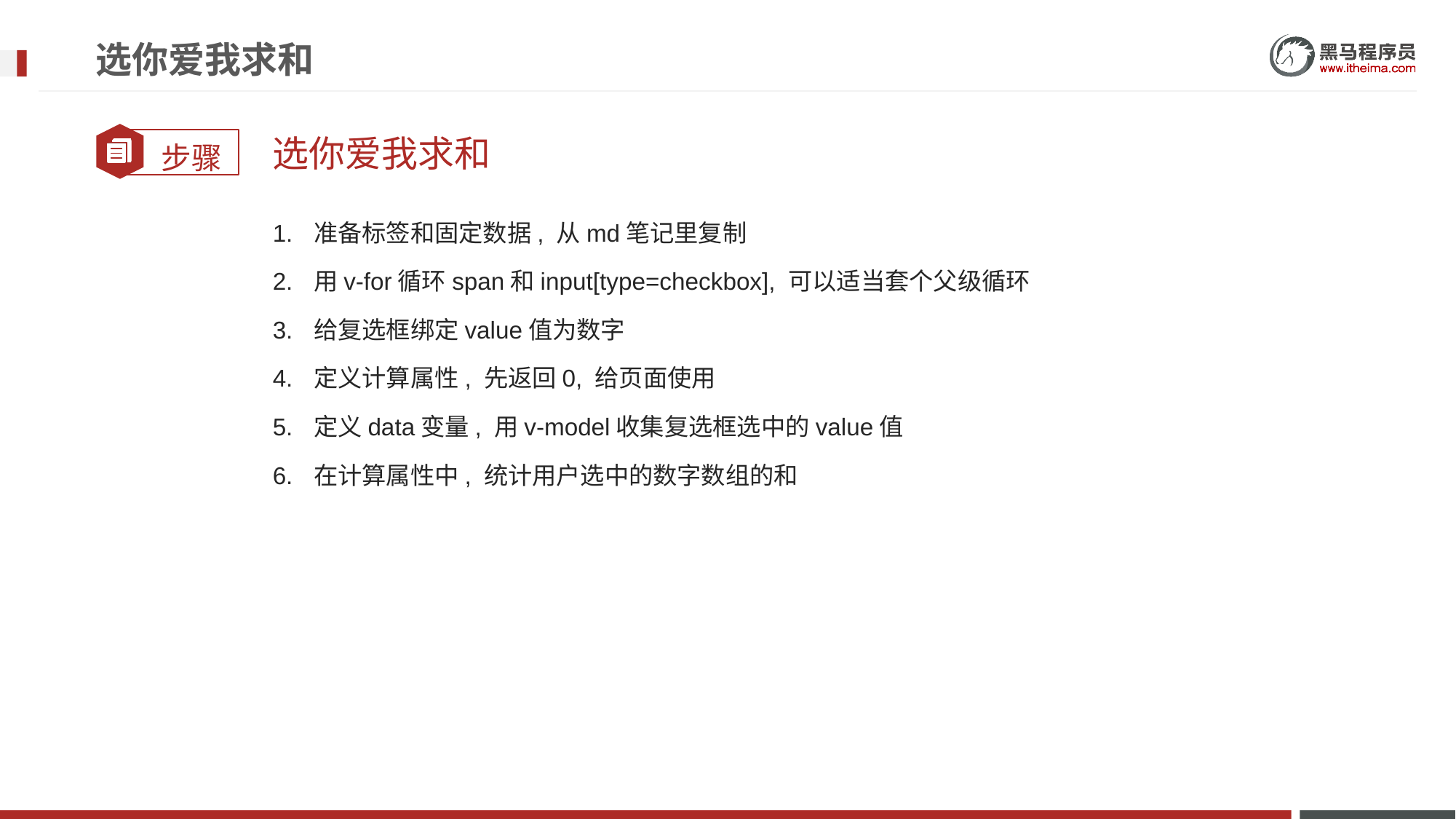

# 选你爱我求和
选你爱我求和
准备标签和固定数据, 从md笔记里复制
用v-for循环span和input[type=checkbox], 可以适当套个父级循环
给复选框绑定value值为数字
定义计算属性, 先返回0, 给页面使用
定义data变量, 用v-model收集复选框选中的value值
在计算属性中, 统计用户选中的数字数组的和